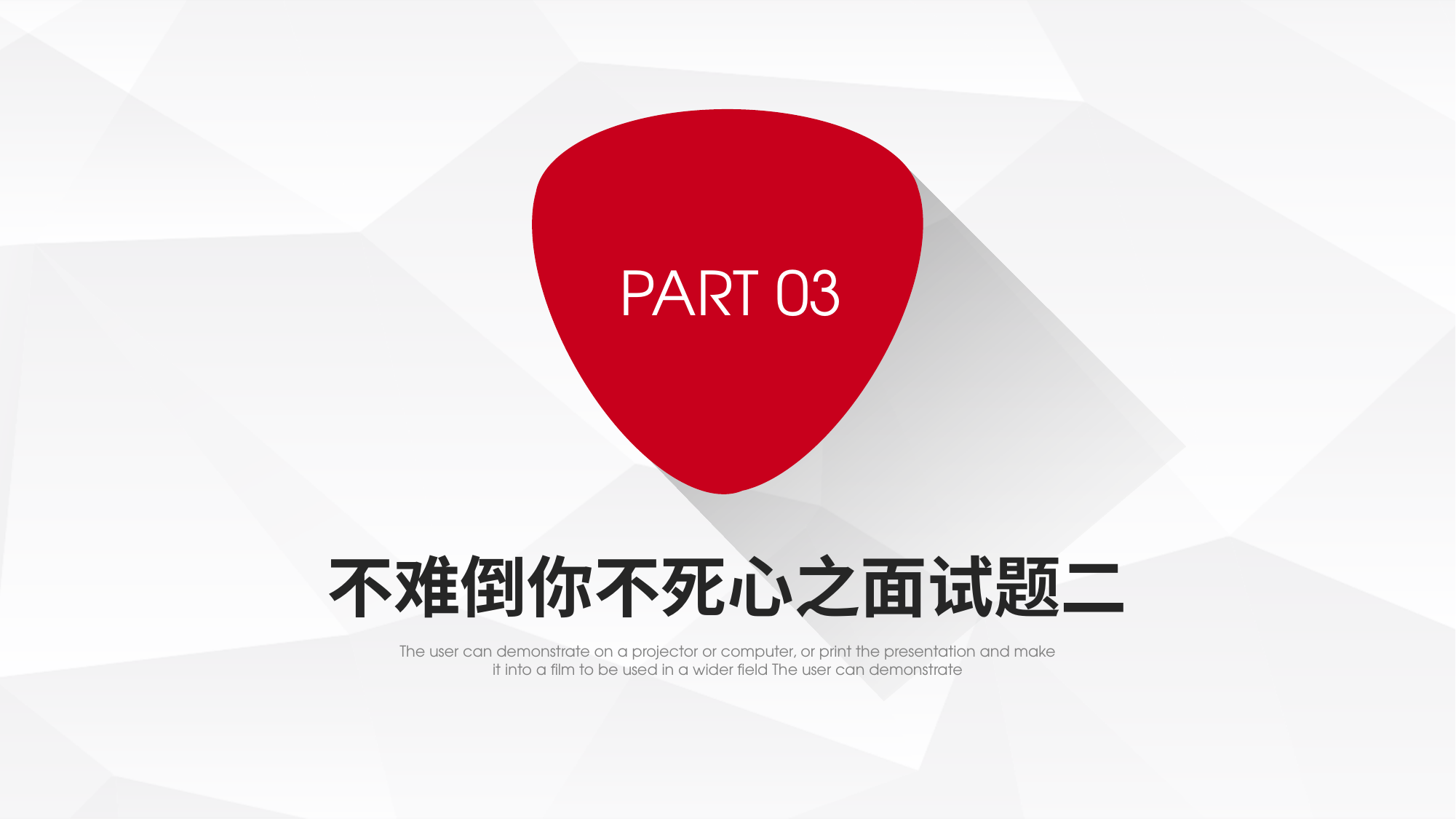

PART 03
不难倒你不死心之面试题二
The user can demonstrate on a projector or computer, or print the presentation and make it into a film to be used in a wider field The user can demonstrate